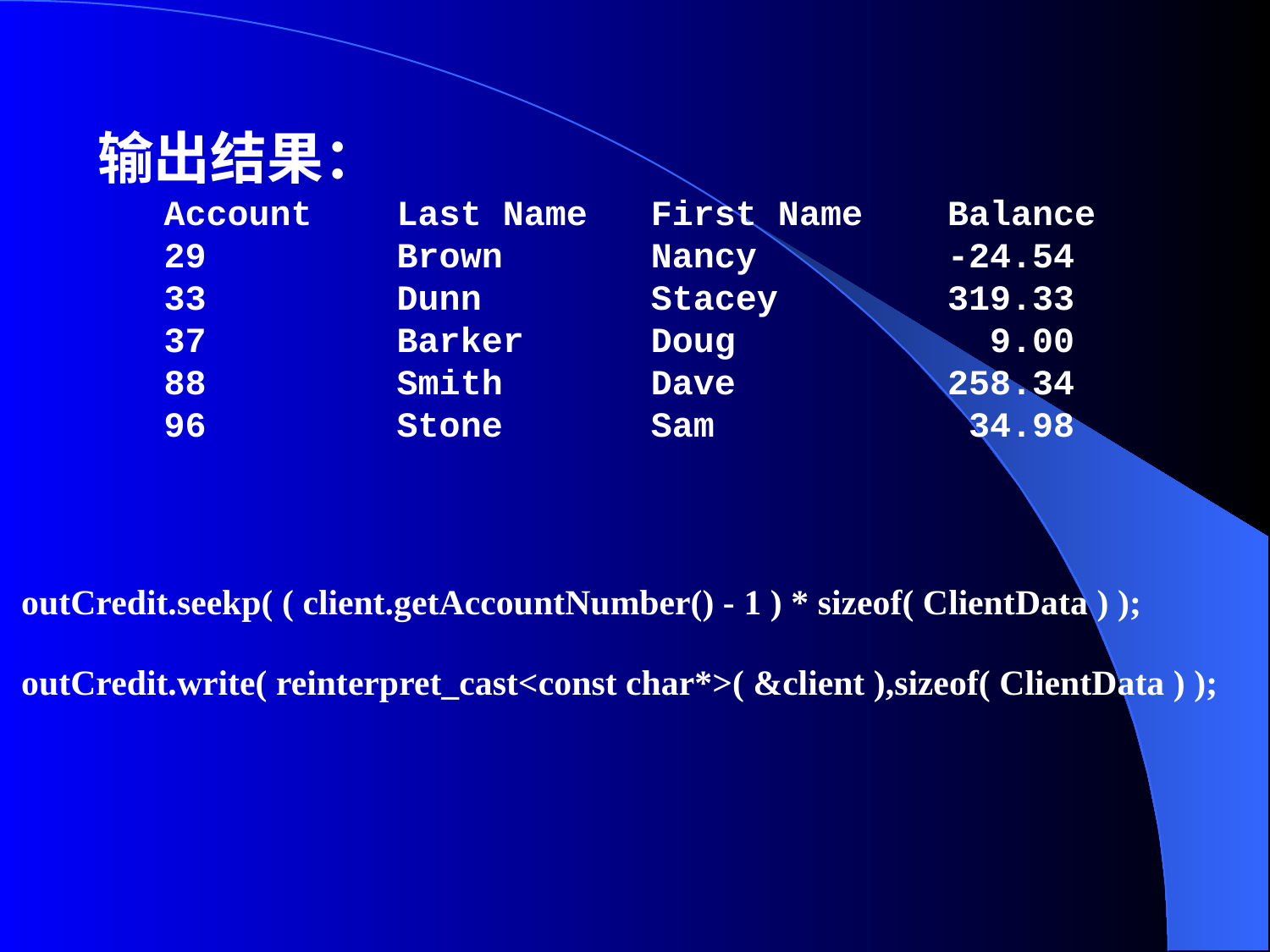

输出结果：
Account    Last Name   First Name    Balance
29         Brown       Nancy         -24.54
33         Dunn        Stacey        319.33
37         Barker      Doug            9.00
88         Smith       Dave          258.34
96         Stone       Sam            34.98
 outCredit.seekp( ( client.getAccountNumber() - 1 ) * sizeof( ClientData ) );

 outCredit.write( reinterpret_cast<const char*>( &client ),sizeof( ClientData ) );